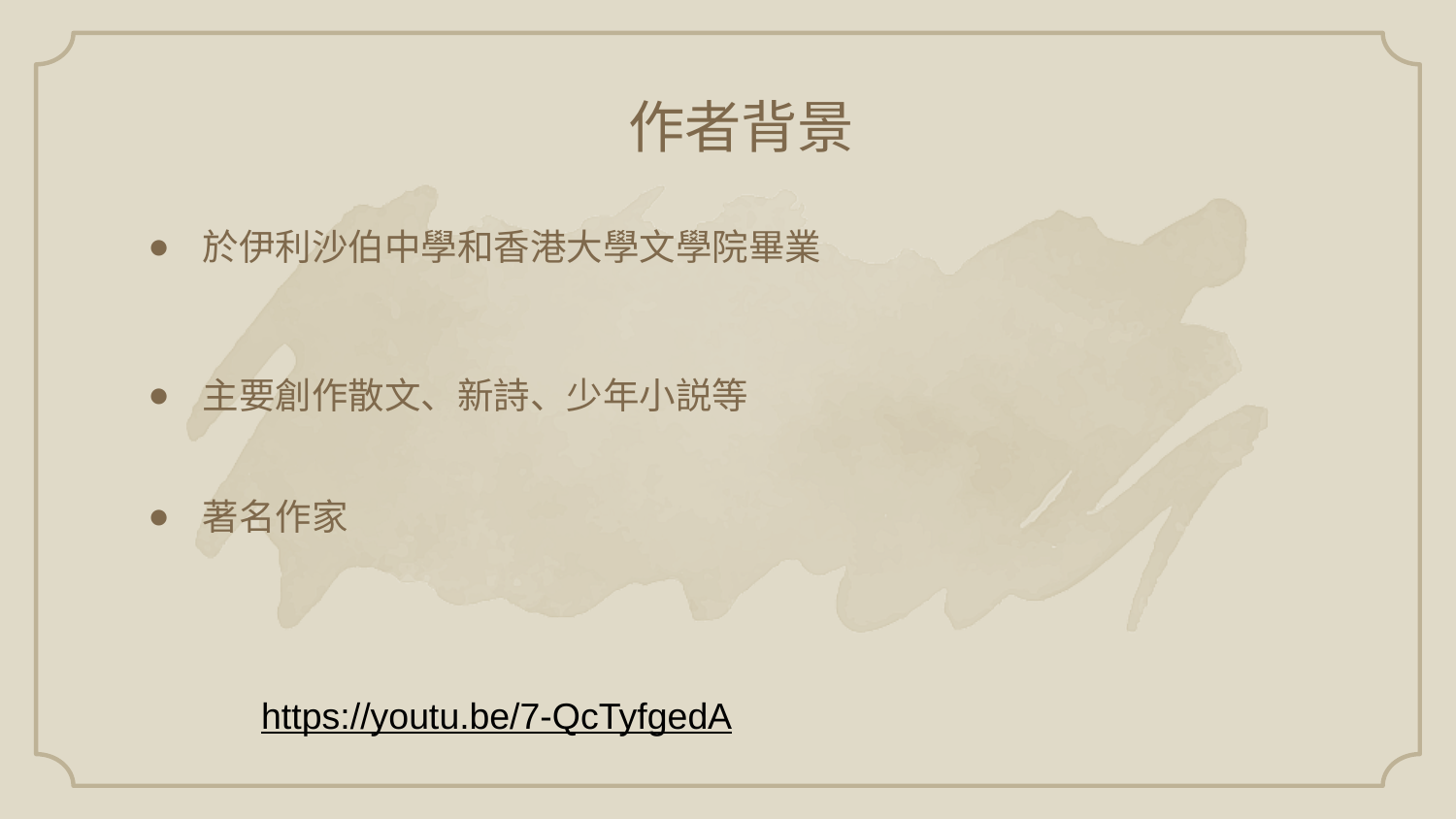

作者背景

於伊利沙伯中學和香港大學文學院畢業

主要創作散文、新詩、少年小説等

著名作家
https://youtu.be/7-QcTyfgedA